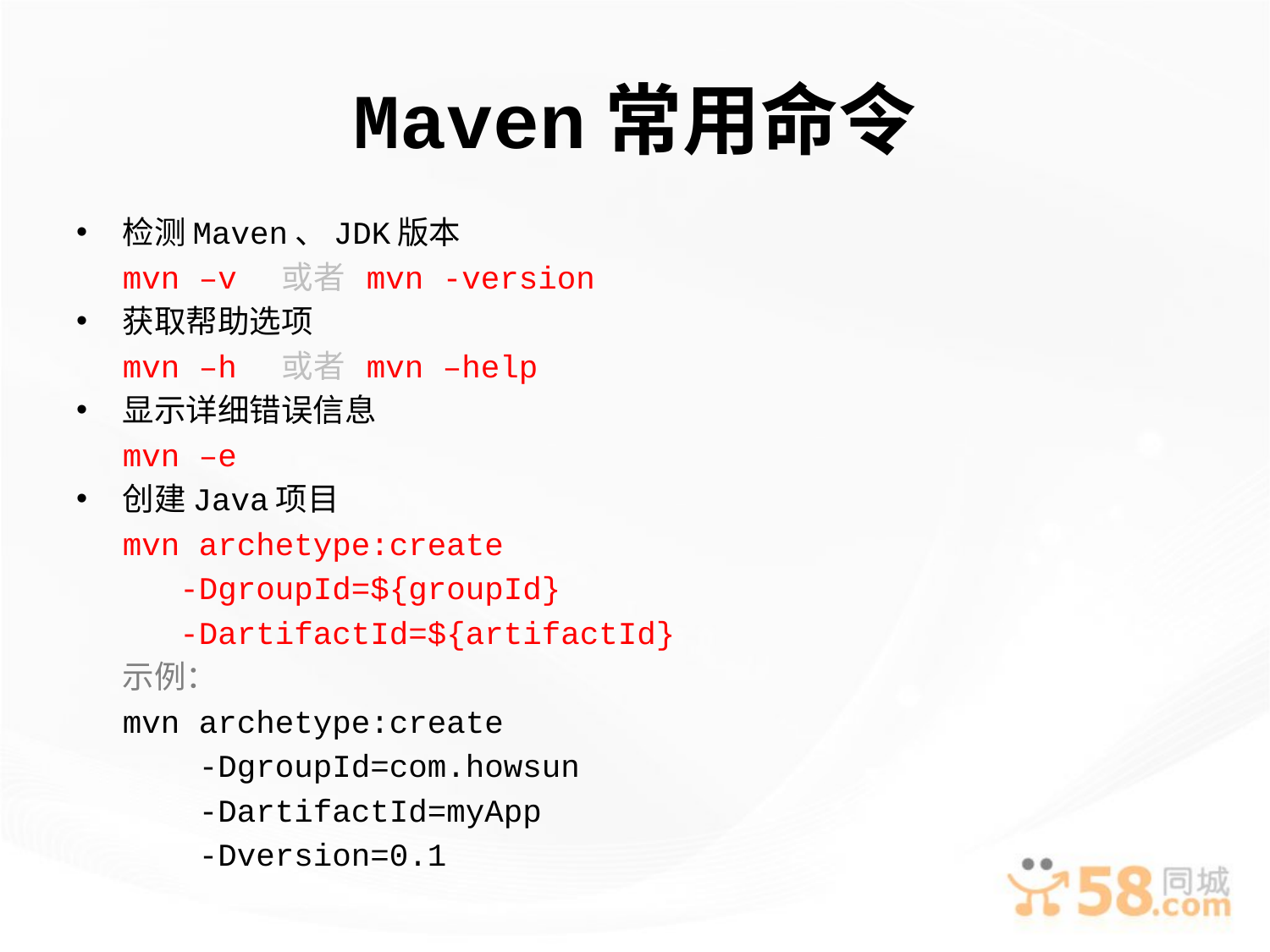

# Maven常用命令
检测Maven、JDK版本
mvn –v  或者  mvn -version
获取帮助选项
mvn –h  或者  mvn –help
显示详细错误信息
mvn –e
创建Java项目
mvn archetype:create
   -DgroupId=${groupId}
   -DartifactId=${artifactId}
示例：
mvn archetype:create
    -DgroupId=com.howsun
    -DartifactId=myApp
    -Dversion=0.1